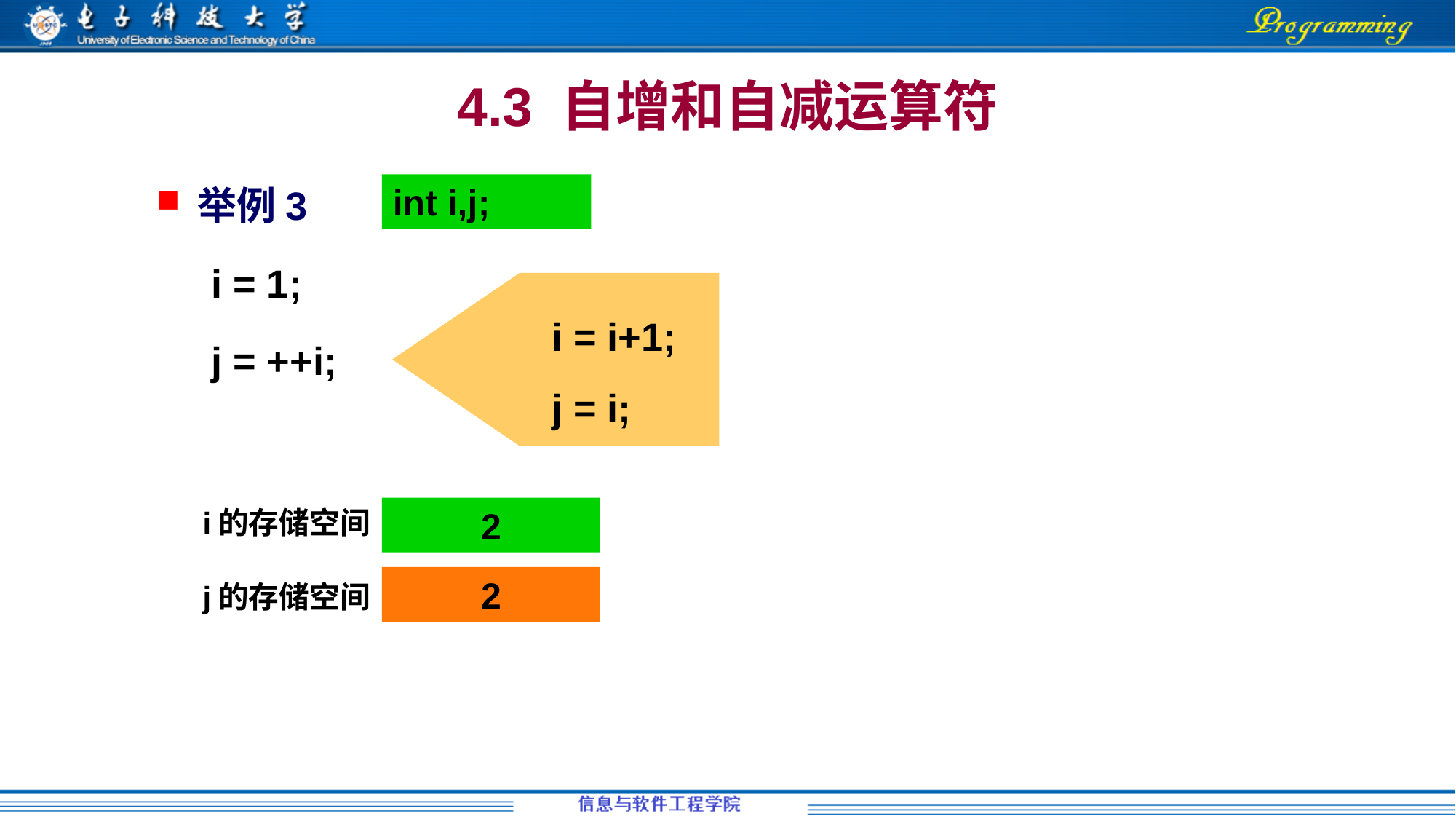

4.3 自增和自减运算符
举例3
i = 1;
j = ++i;

int i,j;
i = i+1;
j = i;

i的存储空间
2
j的存储空间
2